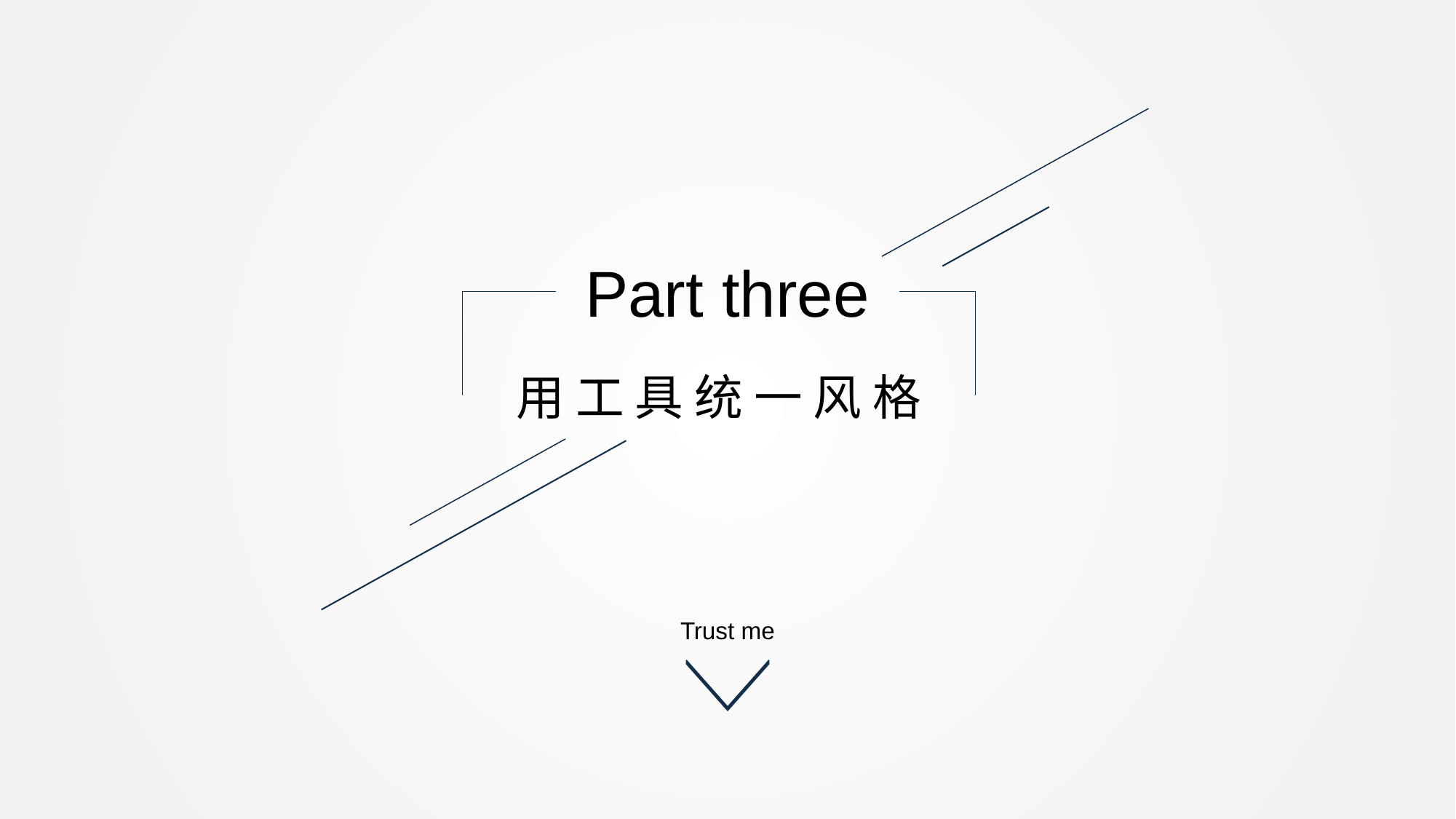

Part three
用 工 具 统 一 风 格
Trust me